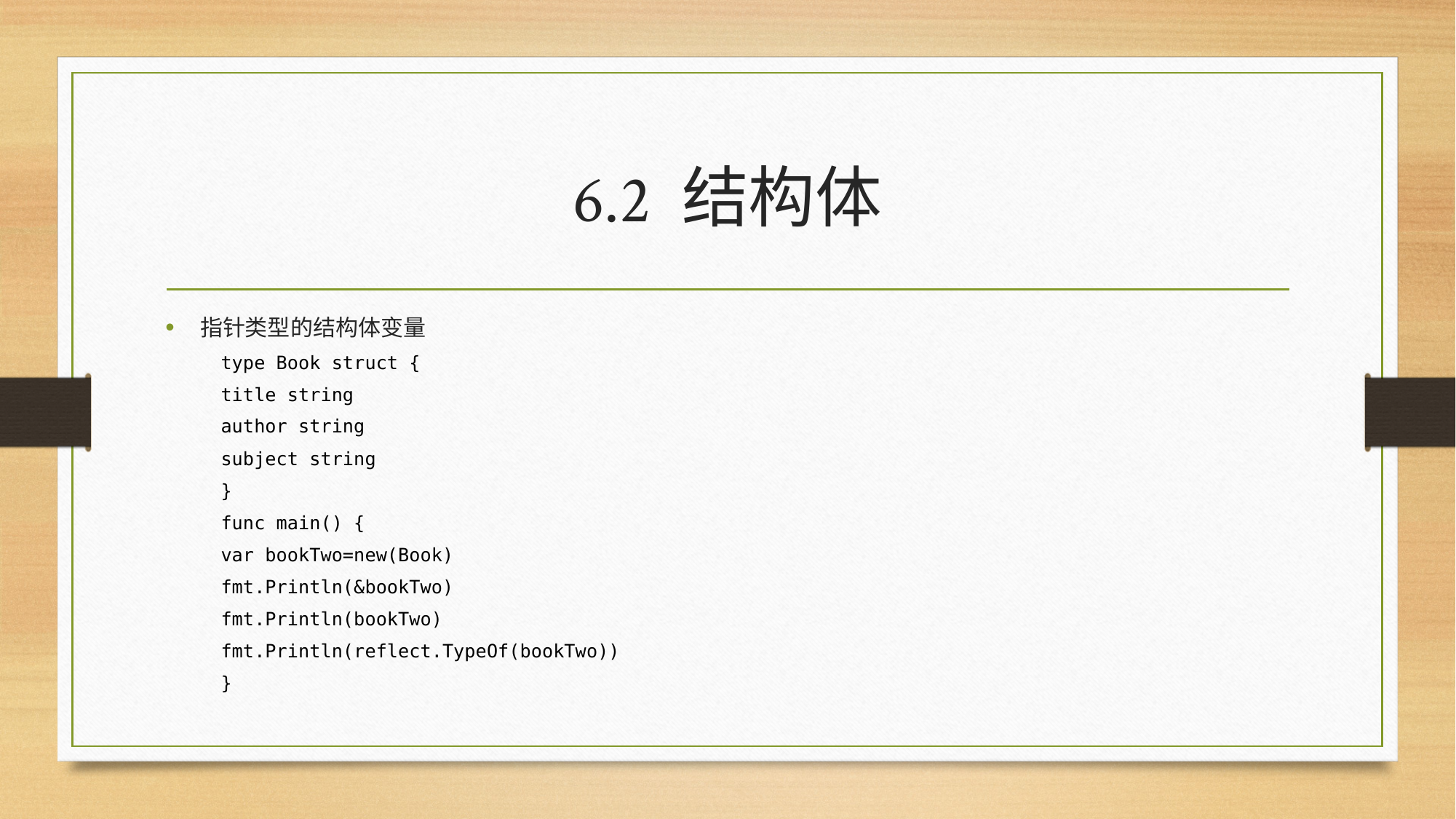

# 6.2 结构体
指针类型的结构体变量
type Book struct {
	title string
	author string
	subject string
}
func main() {
	var bookTwo=new(Book)
	fmt.Println(&bookTwo)
	fmt.Println(bookTwo)
	fmt.Println(reflect.TypeOf(bookTwo))
}